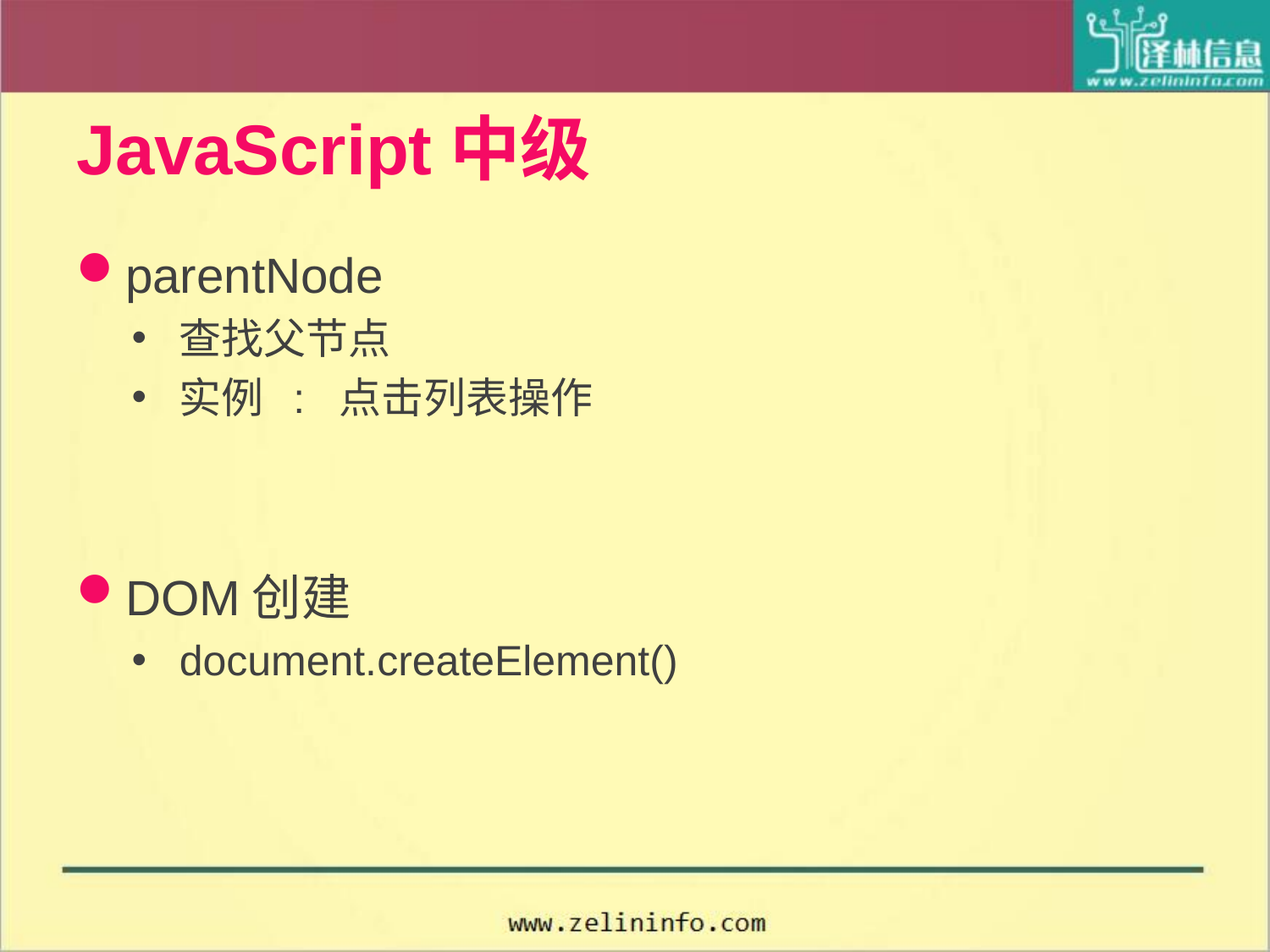

# JavaScript中级
parentNode
查找父节点
实例  :  点击列表操作

DOM创建
document.createElement()